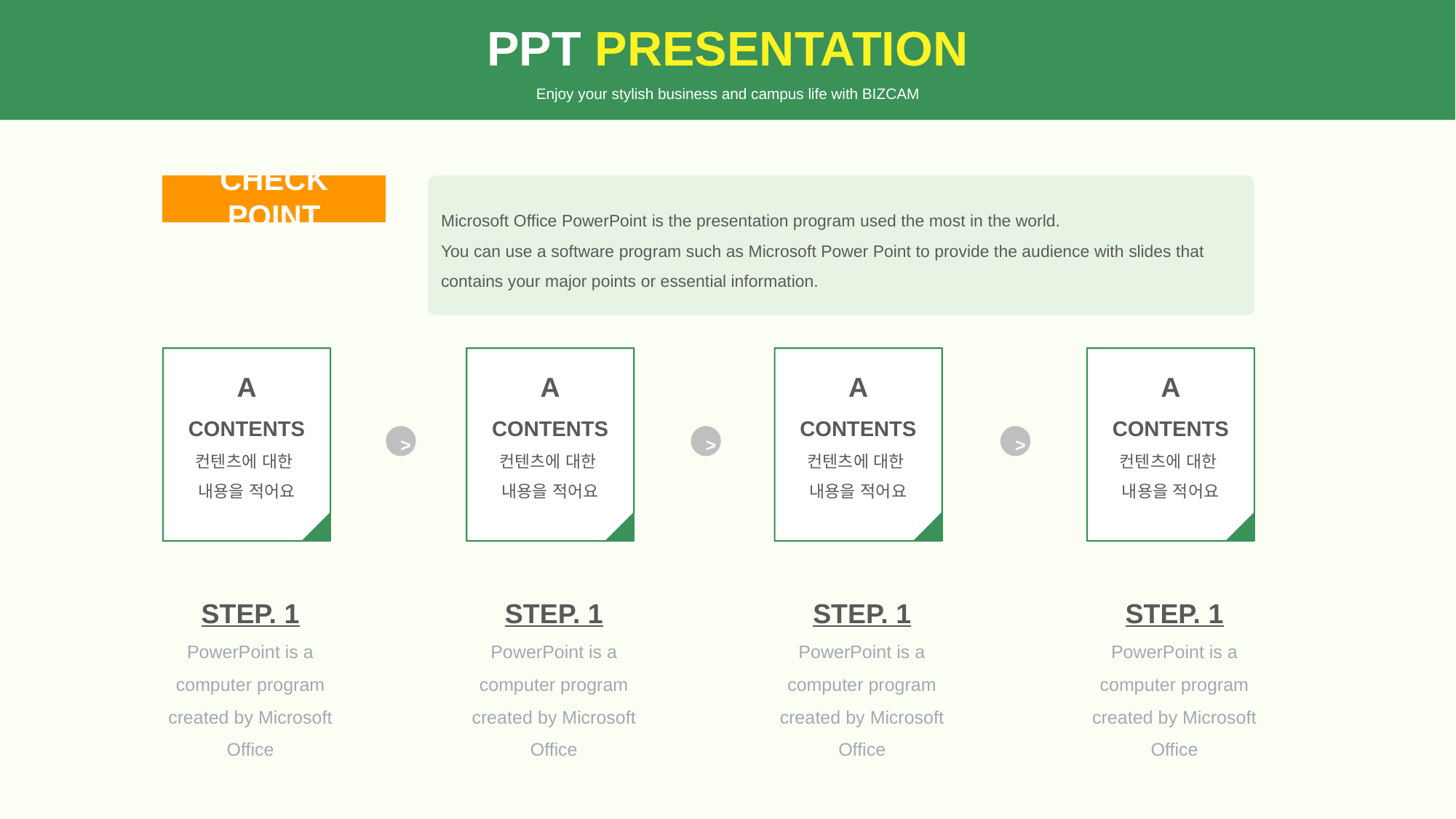

PPT PRESENTATION
Enjoy your stylish business and campus life with BIZCAM
CHECK POINT
Microsoft Office PowerPoint is the presentation program used the most in the world.
You can use a software program such as Microsoft Power Point to provide the audience with slides that contains your major points or essential information.
A
CONTENTS
컨텐츠에 대한
내용을 적어요
A
CONTENTS
컨텐츠에 대한
내용을 적어요
A
CONTENTS
컨텐츠에 대한
내용을 적어요
A
CONTENTS
컨텐츠에 대한
내용을 적어요

>

>

>

STEP. 1
PowerPoint is a computer program created by Microsoft Office
STEP. 1
PowerPoint is a computer program created by Microsoft Office
STEP. 1
PowerPoint is a computer program created by Microsoft Office
STEP. 1
PowerPoint is a computer program created by Microsoft Office